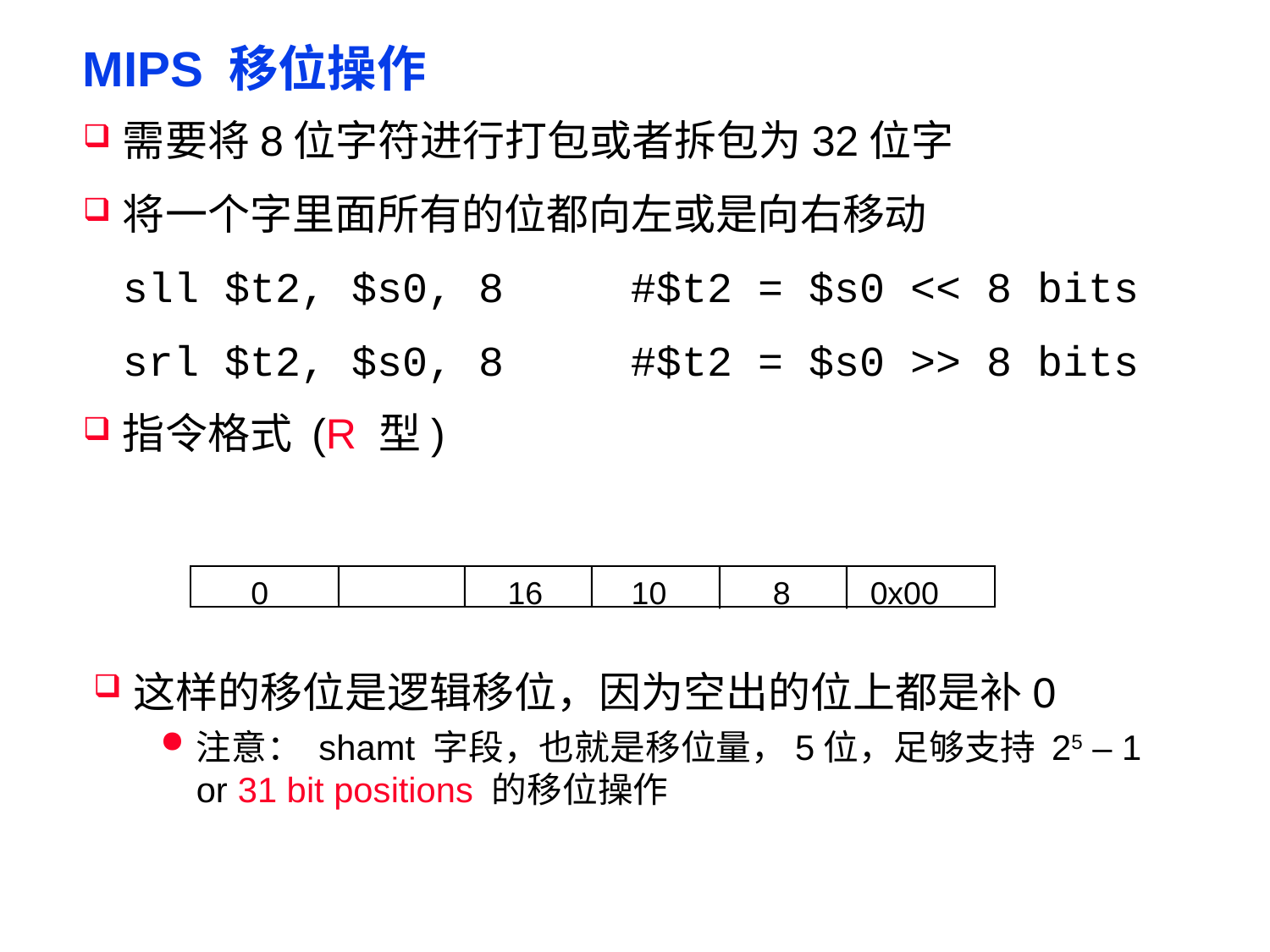

# MIPS 移位操作
需要将8位字符进行打包或者拆包为32位字
将一个字里面所有的位都向左或是向右移动
	sll $t2, $s0, 8	#$t2 = $s0 << 8 bits
	srl $t2, $s0, 8	#$t2 = $s0 >> 8 bits
指令格式 (R 型)

  0                           16          10            8         0x00

这样的移位是逻辑移位，因为空出的位上都是补0
注意： shamt 字段，也就是移位量，5位，足够支持 25 – 1 or 31 bit positions 的移位操作